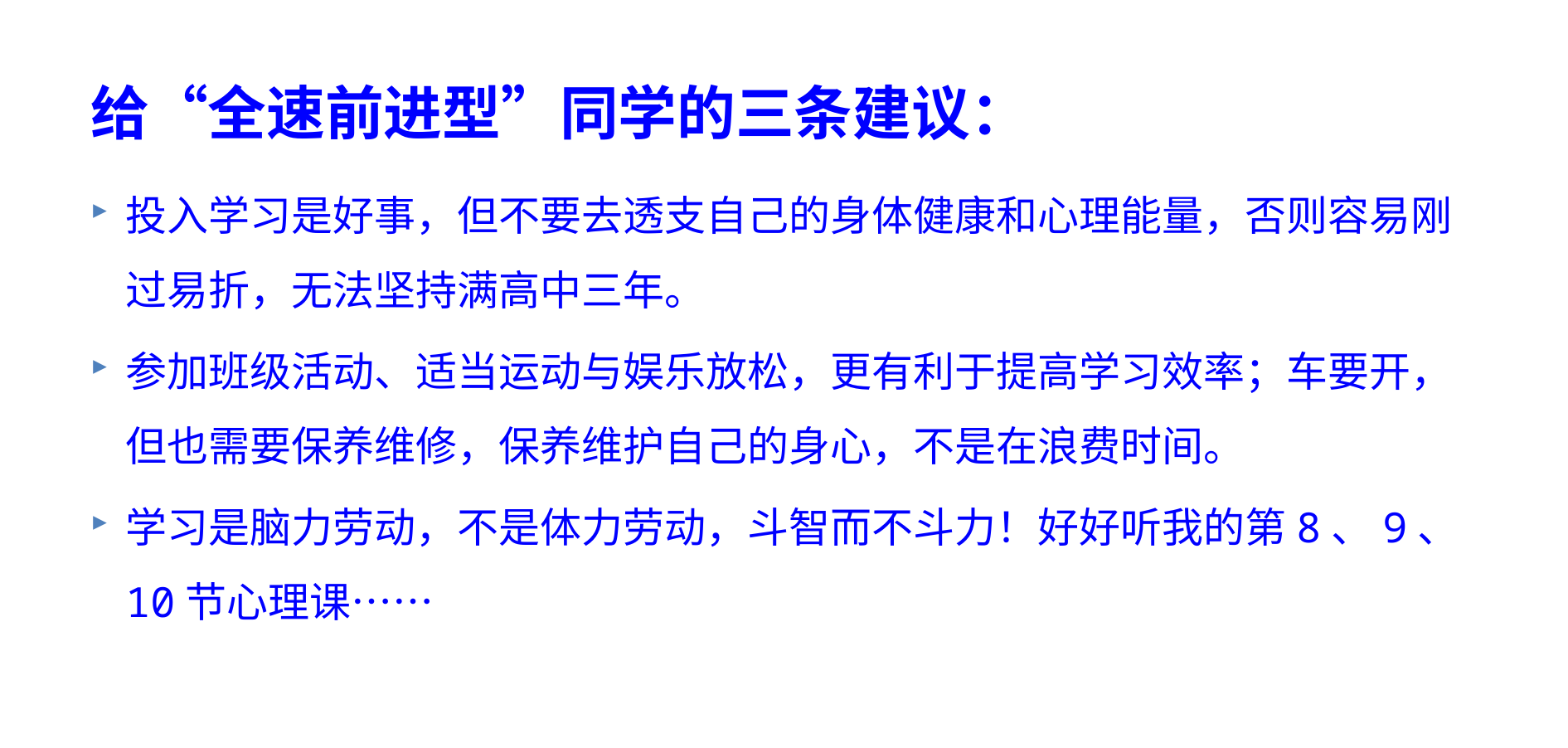

给“全速前进型”同学的三条建议：
投入学习是好事，但不要去透支自己的身体健康和心理能量，否则容易刚过易折，无法坚持满高中三年。
参加班级活动、适当运动与娱乐放松，更有利于提高学习效率；车要开，但也需要保养维修，保养维护自己的身心，不是在浪费时间。
学习是脑力劳动，不是体力劳动，斗智而不斗力！好好听我的第8、9、10节心理课……